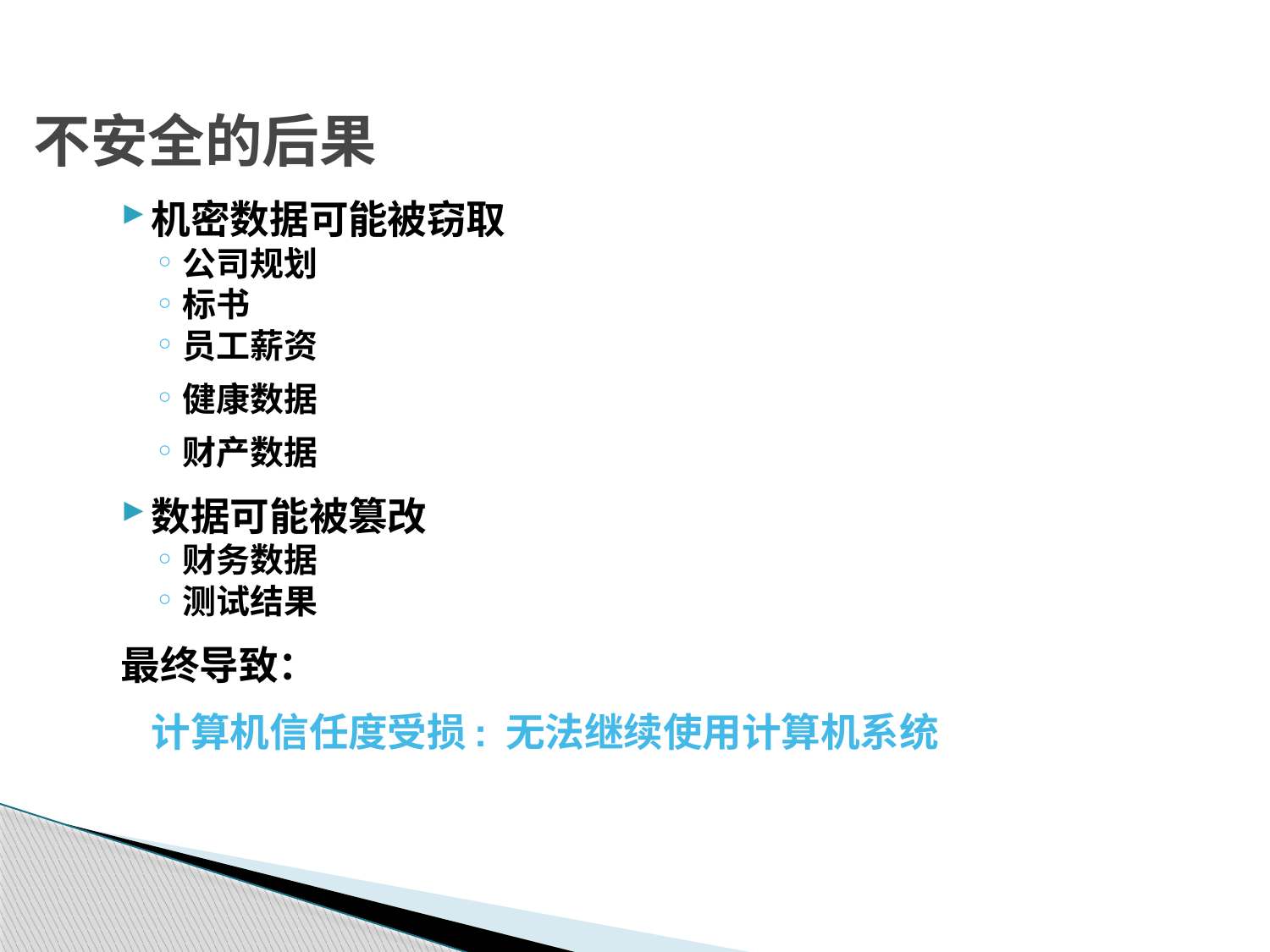

# 不安全的后果
机密数据可能被窃取
公司规划
标书
员工薪资
健康数据
财产数据
数据可能被篡改
财务数据
测试结果
最终导致：
	计算机信任度受损: 无法继续使用计算机系统